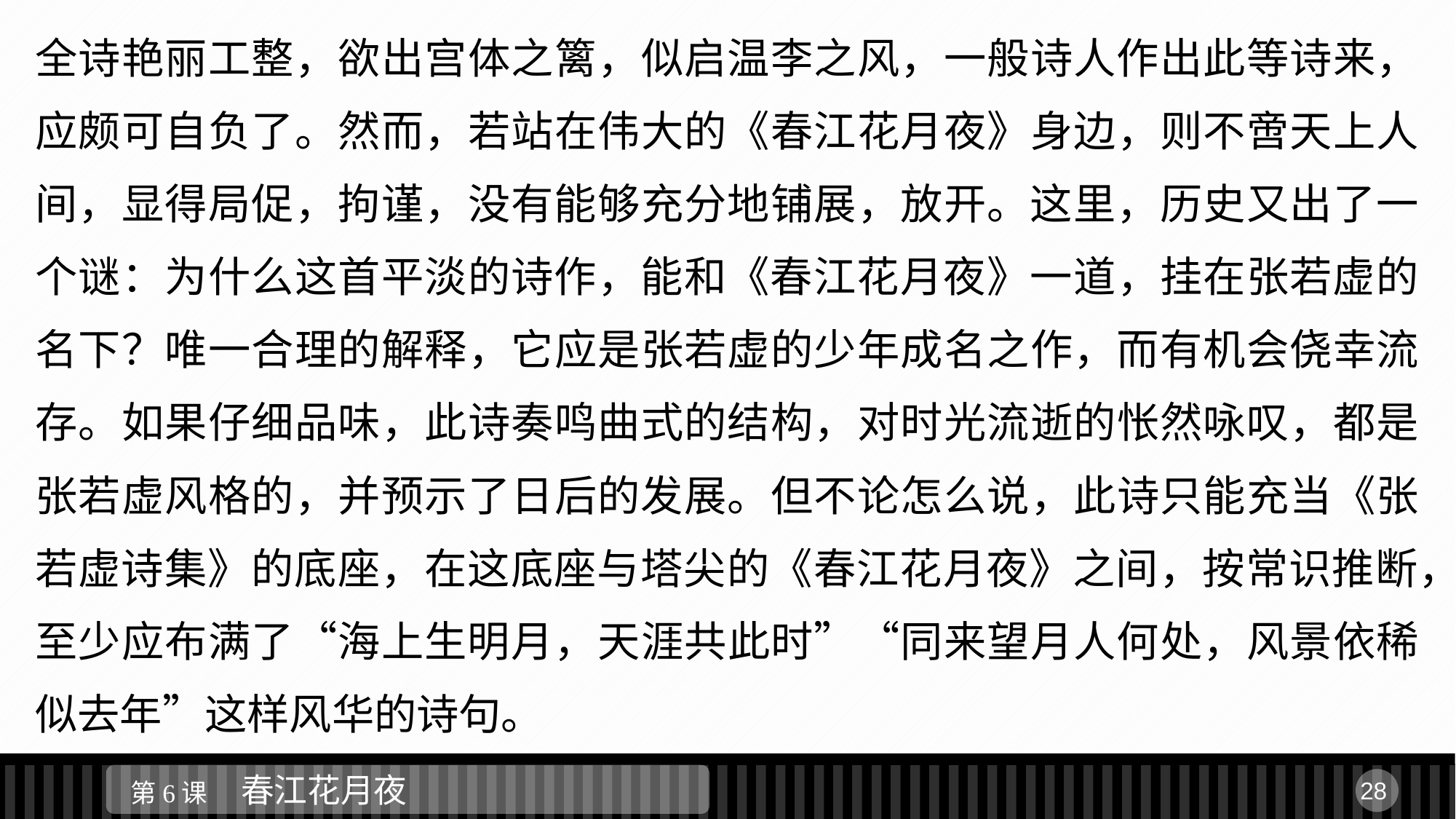

全诗艳丽工整，欲出宫体之篱，似启温李之风，一般诗人作出此等诗来，应颇可自负了。然而，若站在伟大的《春江花月夜》身边，则不啻天上人间，显得局促，拘谨，没有能够充分地铺展，放开。这里，历史又出了一个谜：为什么这首平淡的诗作，能和《春江花月夜》一道，挂在张若虚的名下？唯一合理的解释，它应是张若虚的少年成名之作，而有机会侥幸流存。如果仔细品味，此诗奏鸣曲式的结构，对时光流逝的怅然咏叹，都是张若虚风格的，并预示了日后的发展。但不论怎么说，此诗只能充当《张若虚诗集》的底座，在这底座与塔尖的《春江花月夜》之间，按常识推断，至少应布满了“海上生明月，天涯共此时”“同来望月人何处，风景依稀似去年”这样风华的诗句。